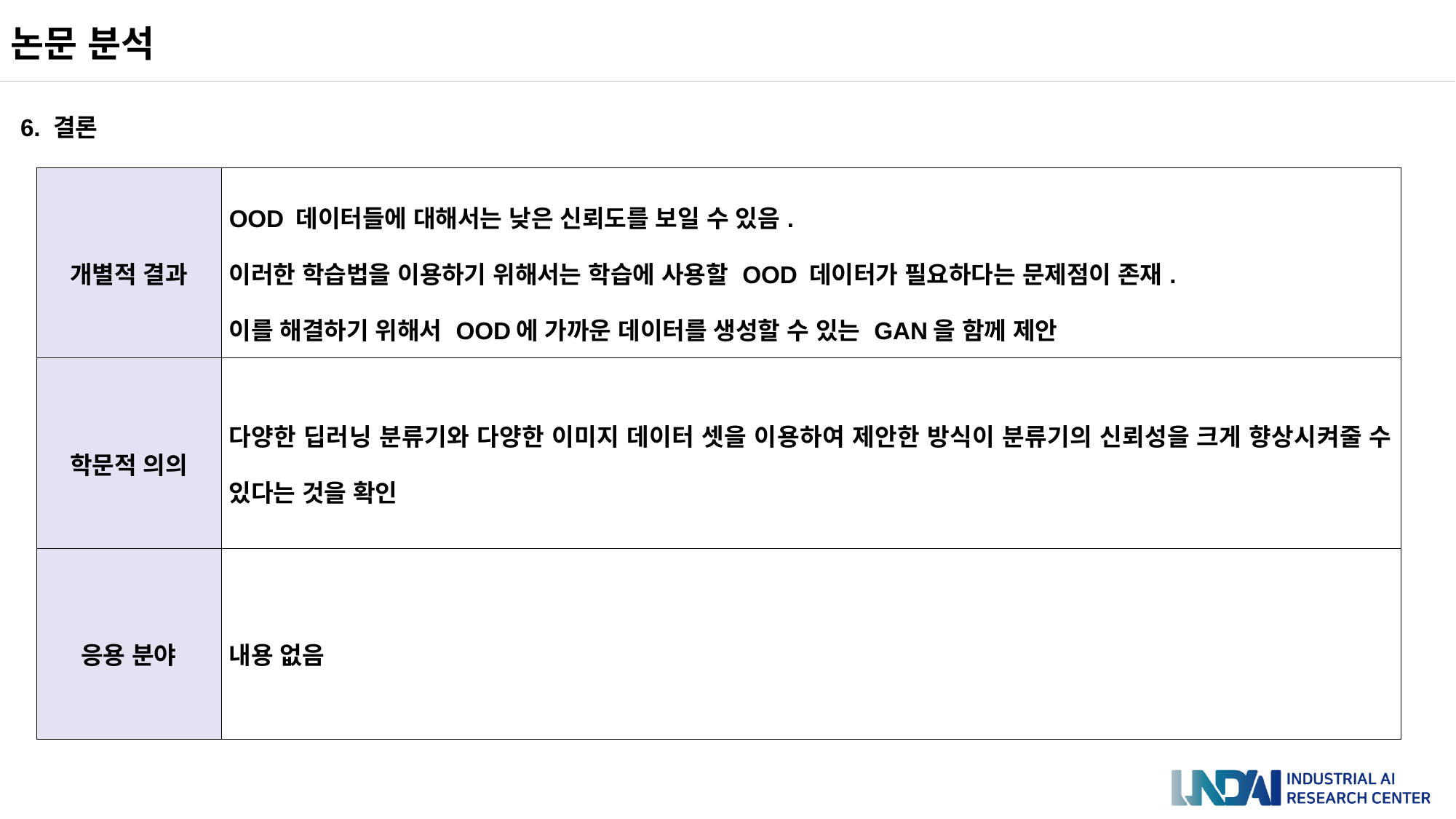

논문 분석
6. 결론

| 개별적 결과 | OOD 데이터들에 대해서는 낮은 신뢰도를 보일 수 있음. 이러한 학습법을 이용하기 위해서는 학습에 사용할 OOD 데이터가 필요하다는 문제점이 존재. 이를 해결하기 위해서 OOD에 가까운 데이터를 생성할 수 있는 GAN을 함께 제안 |
| --- | --- |
| 학문적 의의 | 다양한 딥러닝 분류기와 다양한 이미지 데이터 셋을 이용하여 제안한 방식이 분류기의 신뢰성을 크게 향상시켜줄 수 있다는 것을 확인 |
| 응용 분야 | 내용 없음 |